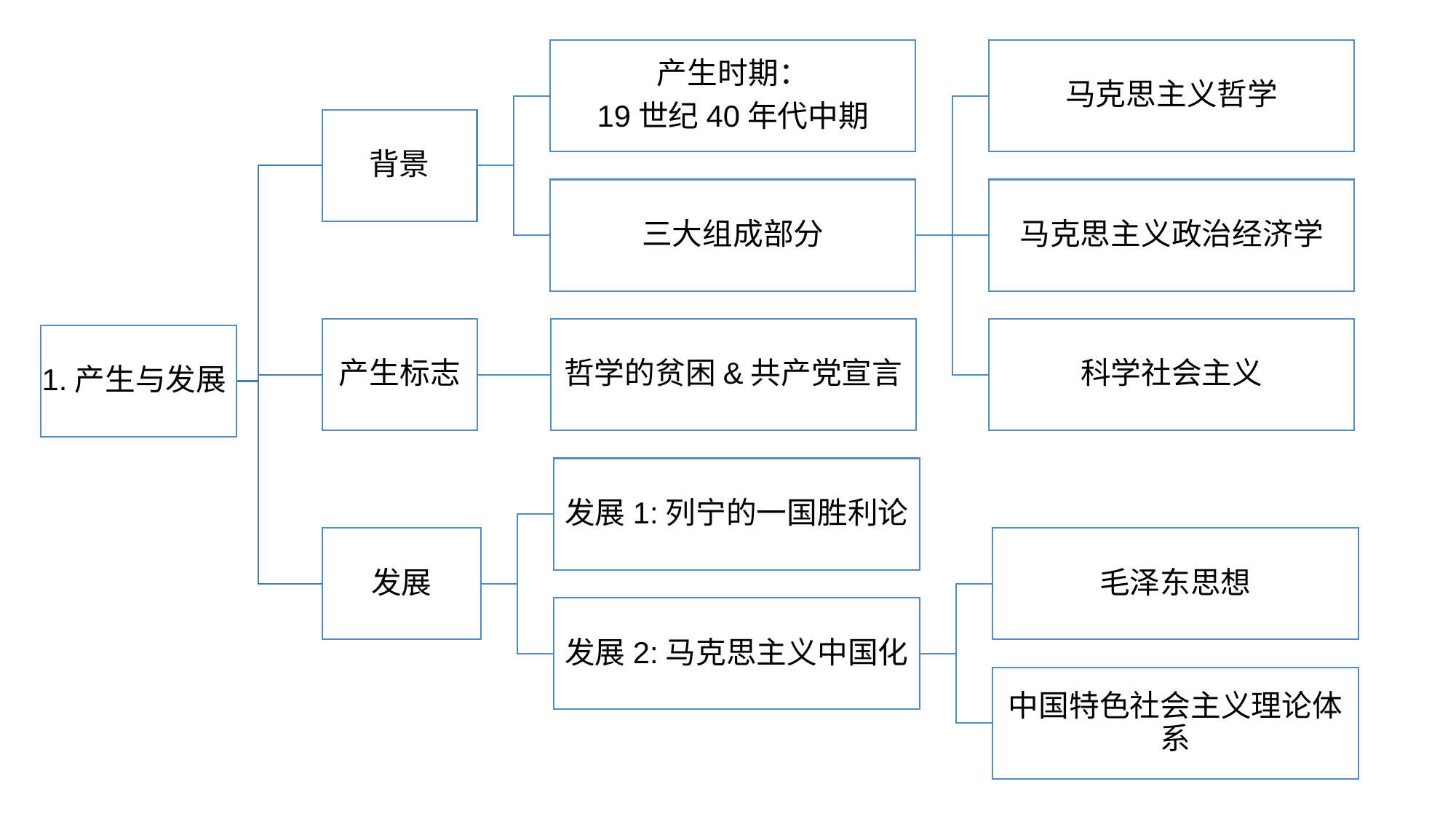

1.产生与发展
背景
产生时期：
19世纪40年代中期
三大组成部分
马克思主义哲学
马克思主义政治经济学
科学社会主义
产生标志
哲学的贫困&共产党宣言
发展
发展1:列宁的一国胜利论
发展2:马克思主义中国化
毛泽东思想
中国特色社会主义理论体系